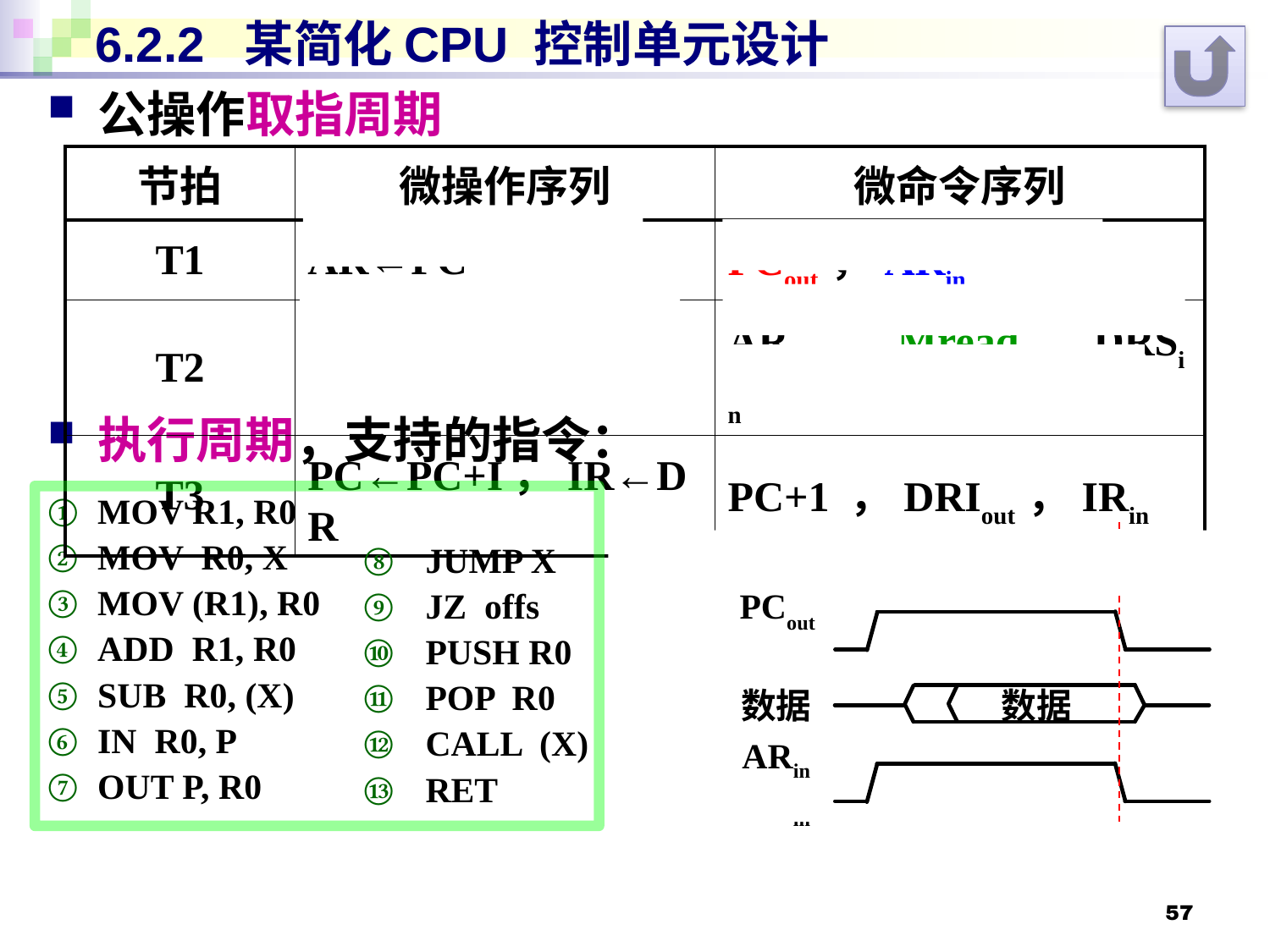

# 6.2.2  某简化CPU 控制单元设计

公操作取指周期

执行周期，支持的指令：
MOV R1, R0
MOV  R0, X
MOV (R1), R0
ADD  R1, R0
SUB  R0, (X)
IN  R0, P
OUT P, R0
| 节拍 | 微操作序列 | 微命令序列 |
| --- | --- | --- |
| T1 | AR←PC | PCout ，ARin |
| T2 | DR←Memory[AR] | ARout ，Mread ，DRSin |
| T3 | PC←PC+I，IR←DR | PC+1 ，DRIout ，IRin |

主存地址
主存地址
ARout、PCout
Mread
数据
数据
ARin
DRSin

JUMP X
JZ  offs
PUSH R0
POP  R0
CALL  (X)
RET
57